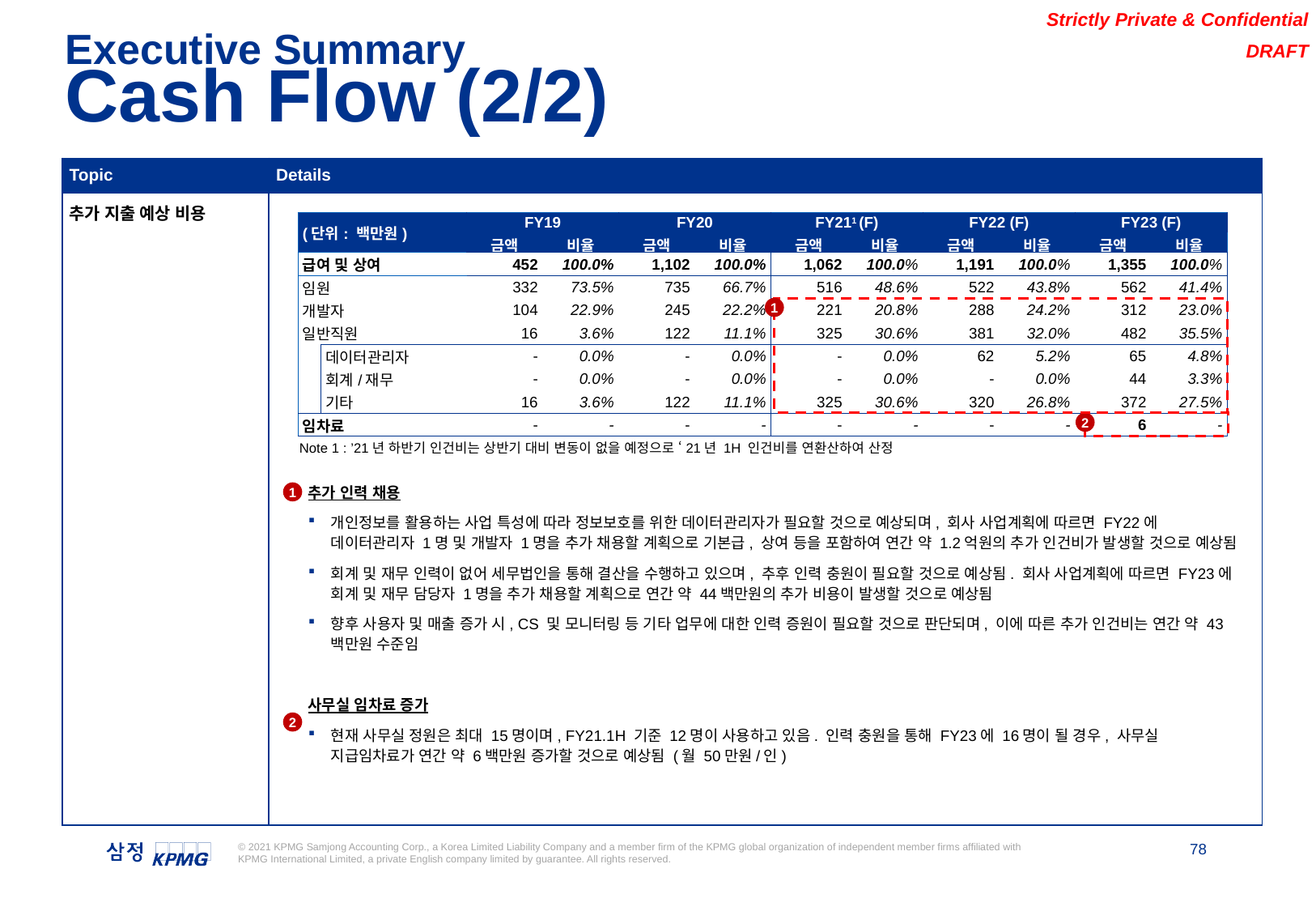

Executive Summary
Cash Flow (2/2)
| Topic | Details |
| --- | --- |
| 추가 지출 예상 비용 |  |
| (단위: 백만원) |  | FY19 |  | FY20 |  | FY211 (F) |  | FY22 (F) |  | FY23 (F) |  |
| --- | --- | --- | --- | --- | --- | --- | --- | --- | --- | --- | --- |
|  |  | 금액 | 비율 | 금액 | 비율 | 금액 | 비율 | 금액 | 비율 | 금액 | 비율 |
| 급여 및 상여 |  | 452 | 100.0% | 1,102 | 100.0% | 1,062 | 100.0% | 1,191 | 100.0% | 1,355 | 100.0% |
| 임원 |  | 332 | 73.5% | 735 | 66.7% | 516 | 48.6% | 522 | 43.8% | 562 | 41.4% |
| 개발자 |  | 104 | 22.9% | 245 | 22.2% | 221 | 20.8% | 288 | 24.2% | 312 | 23.0% |
| 일반직원 |  | 16 | 3.6% | 122 | 11.1% | 325 | 30.6% | 381 | 32.0% | 482 | 35.5% |
|  | 데이터관리자 | - | 0.0% | - | 0.0% | - | 0.0% | 62 | 5.2% | 65 | 4.8% |
|  | 회계/재무 | - | 0.0% | - | 0.0% | - | 0.0% | - | 0.0% | 44 | 3.3% |
|  | 기타 | 16 | 3.6% | 122 | 11.1% | 325 | 30.6% | 320 | 26.8% | 372 | 27.5% |
| 임차료 |  | - | - | - | - | - | - | - | - | 6 | - |
1

2

Note 1 : ’21년 하반기 인건비는 상반기 대비 변동이 없을 예정으로 ‘21년 1H 인건비를 연환산하여 산정
추가 인력 채용
개인정보를 활용하는 사업 특성에 따라 정보보호를 위한 데이터관리자가 필요할 것으로 예상되며, 회사 사업계획에 따르면 FY22에 데이터관리자 1명 및 개발자 1명을 추가 채용할 계획으로 기본급, 상여 등을 포함하여 연간 약 1.2억원의 추가 인건비가 발생할 것으로 예상됨
회계 및 재무 인력이 없어 세무법인을 통해 결산을 수행하고 있으며, 추후 인력 충원이 필요할 것으로 예상됨. 회사 사업계획에 따르면 FY23에 회계 및 재무 담당자 1명을 추가 채용할 계획으로 연간 약 44백만원의 추가 비용이 발생할 것으로 예상됨
향후 사용자 및 매출 증가 시, CS 및 모니터링 등 기타 업무에 대한 인력 증원이 필요할 것으로 판단되며, 이에 따른 추가 인건비는 연간 약 43백만원 수준임

사무실 임차료 증가
현재 사무실 정원은 최대 15명이며, FY21.1H 기준 12명이 사용하고 있음. 인력 충원을 통해 FY23에 16명이 될 경우, 사무실 지급임차료가 연간 약 6백만원 증가할 것으로 예상됨 (월 50만원/인)
1
2